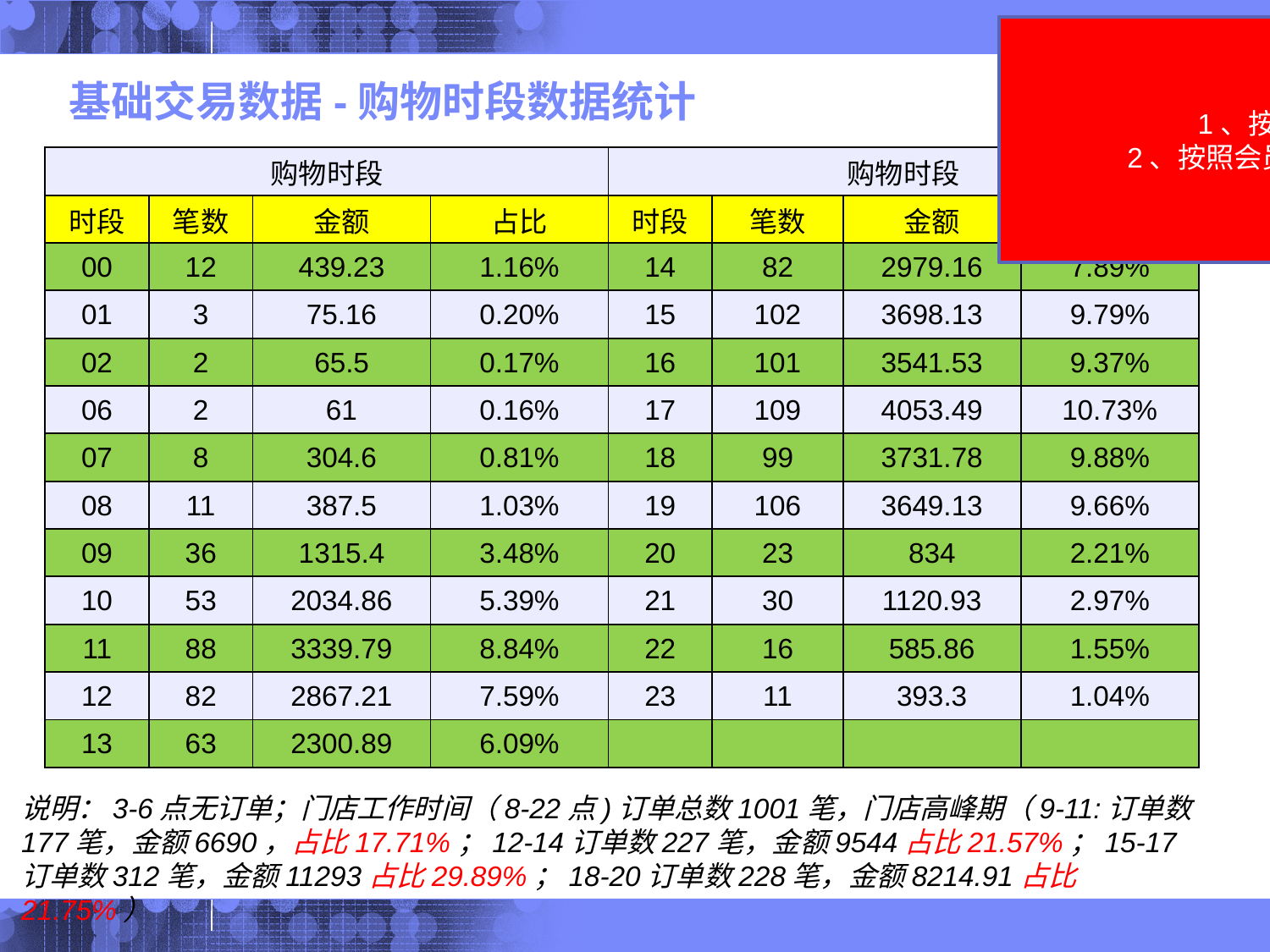

# 基础交易数据-购物时段数据统计
1、按两小时做柱状图，
2、按照会员笔数，两小时做柱状图
| 购物时段 |  |  |  | 购物时段 |  |  |  |
| --- | --- | --- | --- | --- | --- | --- | --- |
| 时段 | 笔数 | 金额 | 占比 | 时段 | 笔数 | 金额 | 占比 |
| 00 | 12 | 439.23 | 1.16% | 14 | 82 | 2979.16 | 7.89% |
| 01 | 3 | 75.16 | 0.20% | 15 | 102 | 3698.13 | 9.79% |
| 02 | 2 | 65.5 | 0.17% | 16 | 101 | 3541.53 | 9.37% |
| 06 | 2 | 61 | 0.16% | 17 | 109 | 4053.49 | 10.73% |
| 07 | 8 | 304.6 | 0.81% | 18 | 99 | 3731.78 | 9.88% |
| 08 | 11 | 387.5 | 1.03% | 19 | 106 | 3649.13 | 9.66% |
| 09 | 36 | 1315.4 | 3.48% | 20 | 23 | 834 | 2.21% |
| 10 | 53 | 2034.86 | 5.39% | 21 | 30 | 1120.93 | 2.97% |
| 11 | 88 | 3339.79 | 8.84% | 22 | 16 | 585.86 | 1.55% |
| 12 | 82 | 2867.21 | 7.59% | 23 | 11 | 393.3 | 1.04% |
| 13 | 63 | 2300.89 | 6.09% |  |  |  |  |

说明：3-6点无订单；门店工作时间（8-22点)订单总数1001笔，门店高峰期（9-11:订单数177笔，金额6690，占比17.71%；12-14订单数227笔，金额9544占比21.57%；15-17订单数312笔，金额11293占比29.89%；18-20订单数228笔，金额8214.91占比21.75%）